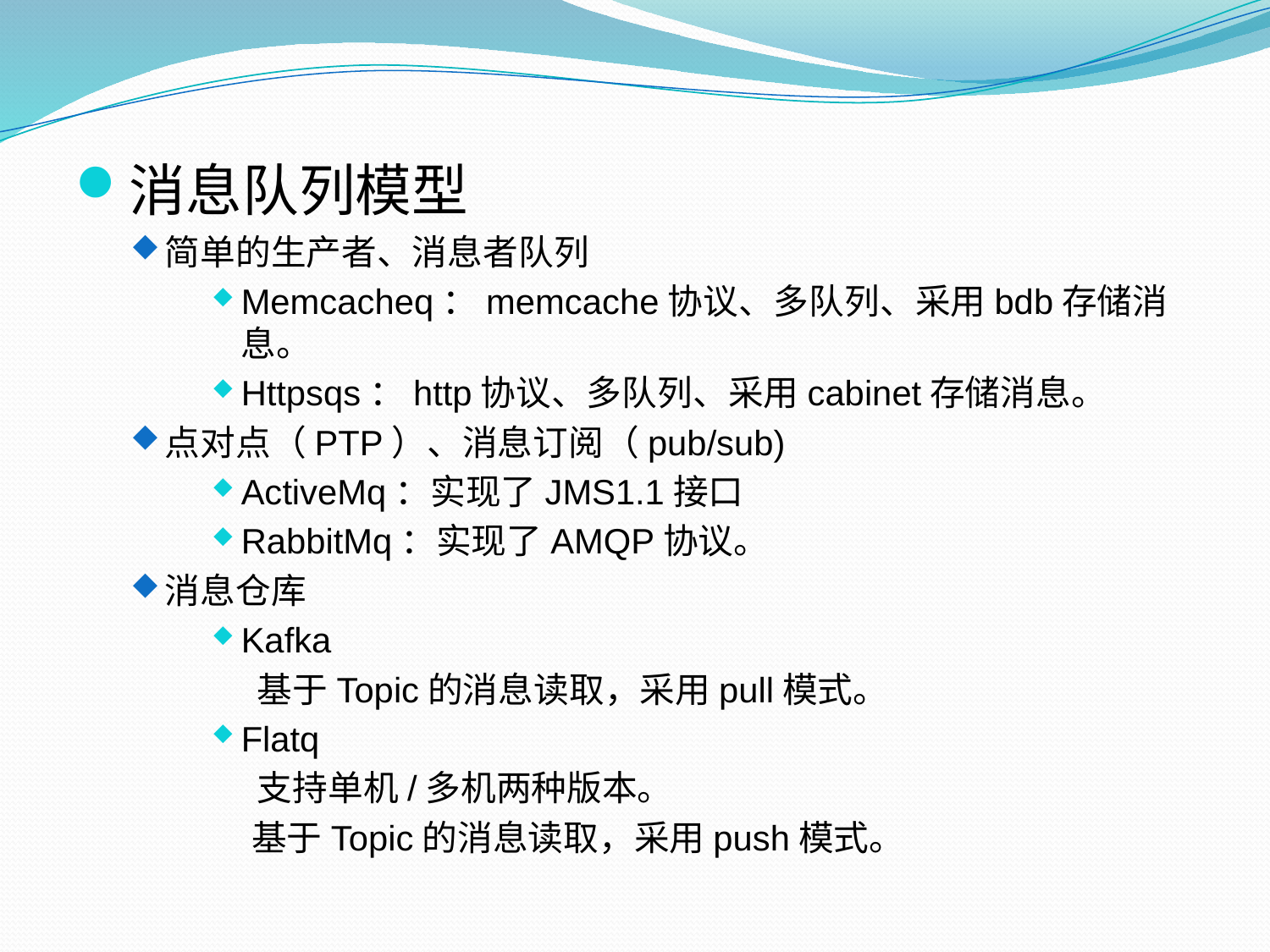

消息队列模型
简单的生产者、消息者队列
Memcacheq：memcache协议、多队列、采用bdb存储消息。
Httpsqs：http协议、多队列、采用cabinet存储消息。
点对点（PTP）、消息订阅（pub/sub)
ActiveMq：实现了JMS1.1接口
RabbitMq：实现了AMQP协议。
消息仓库
Kafka
	 基于Topic的消息读取，采用pull模式。
Flatq
	 支持单机/多机两种版本。
    基于Topic的消息读取，采用push模式。